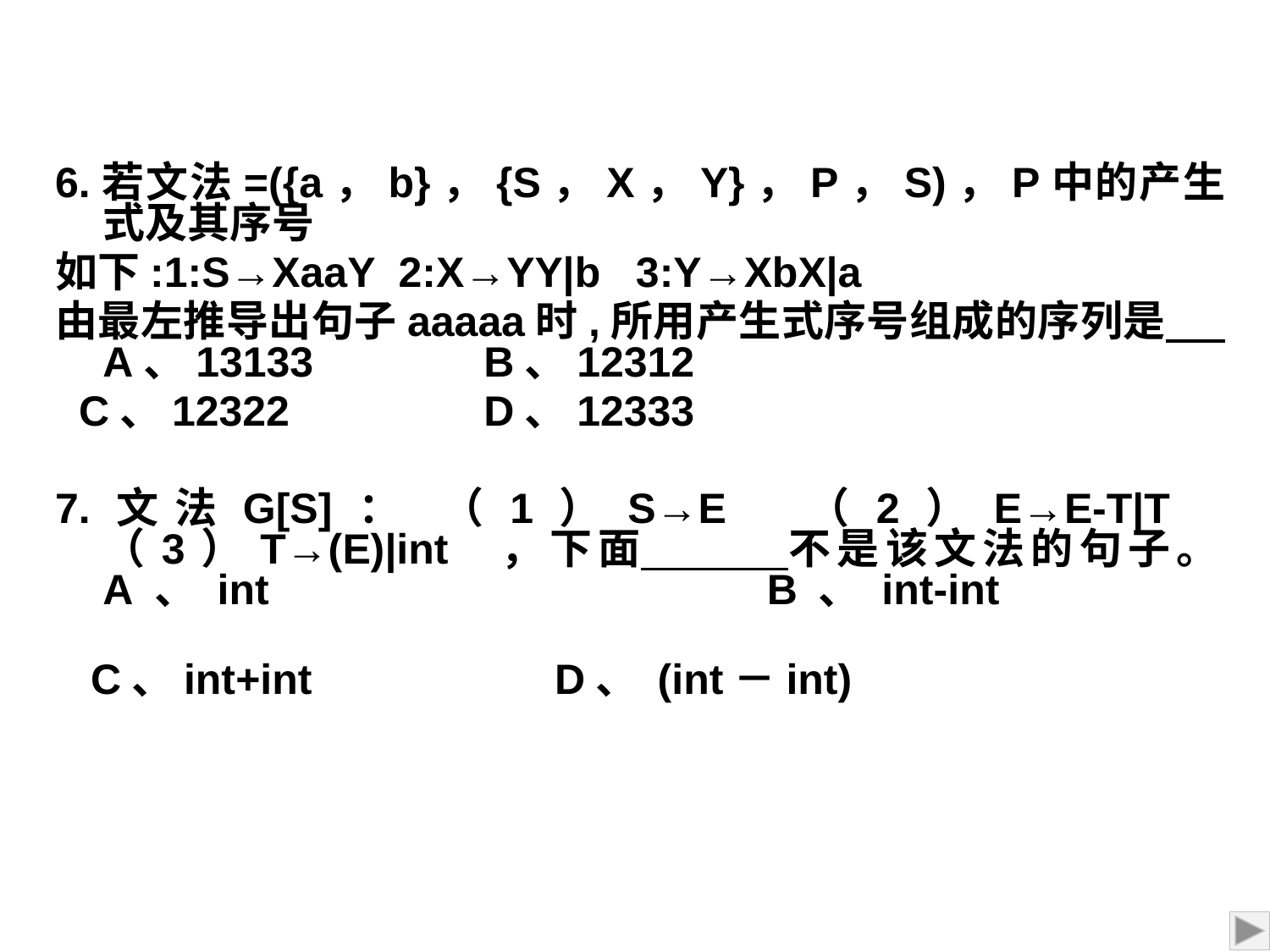

6.若文法=({a，b}，{S，X，Y}，P，S)，P中的产生式及其序号
如下:1:S→XaaY  2:X→YY|b   3:Y→XbX|a
由最左推导出句子aaaaa时,所用产生式序号组成的序列是       A、13133		B、12312
  C、12322		D、12333

7.文法G[S]： （1）S→E  （2）E→E-T|T   （3）T→(E)|int  ，下面         不是该文法的句子。
A、int			      B、int-int
   C、int+int		      D、 (int－int)